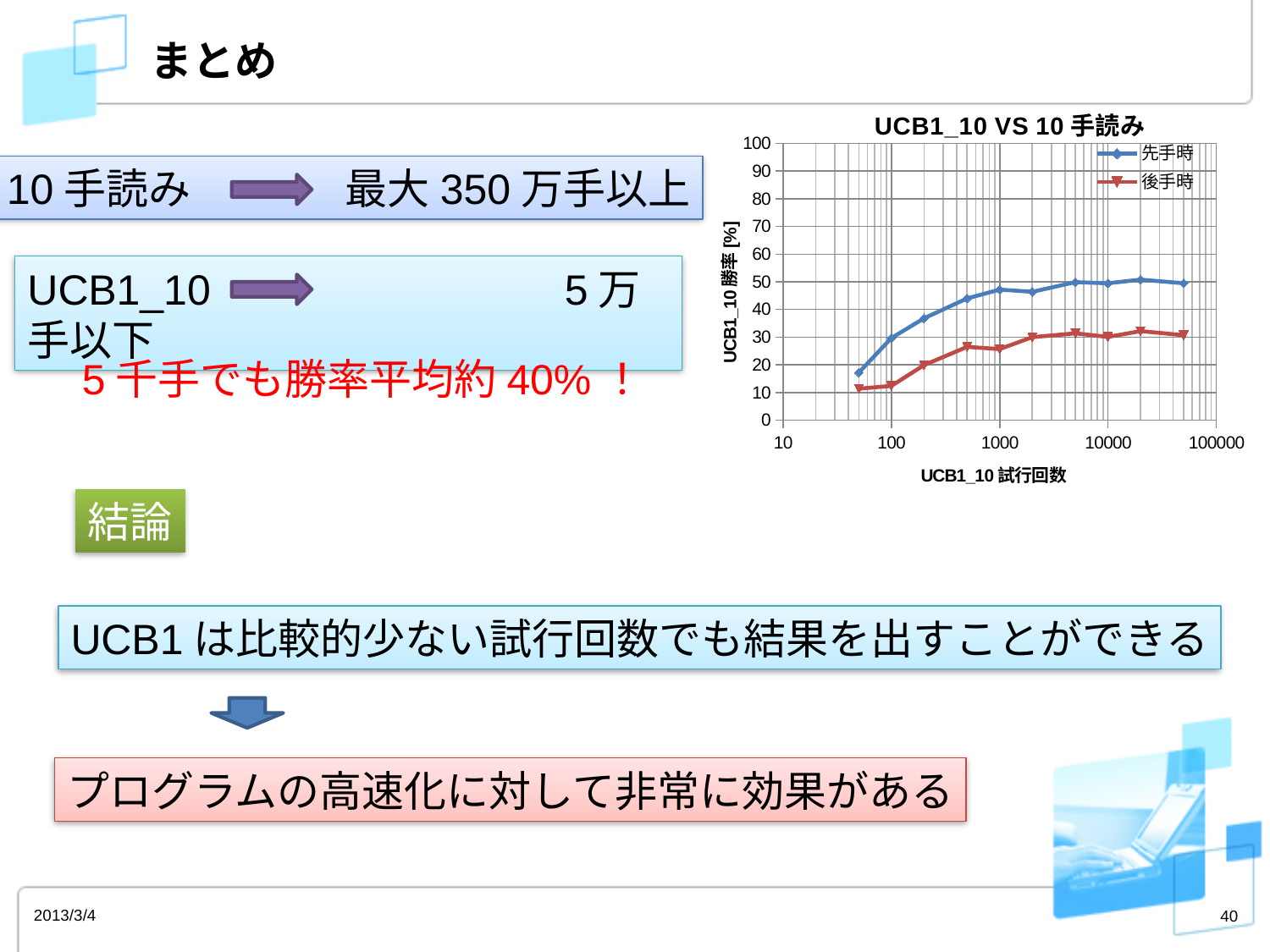

# まとめ

### Chart: UCB1_10 VS 10手読み

| Category | 先手時 | 後手時 |
|---|---|---|
10手読み	　　最大350万手以上

UCB1_10	　　　　　　  5万手以下

5千手でも勝率平均約40%！
結論
UCB1は比較的少ない試行回数でも結果を出すことができる

プログラムの高速化に対して非常に効果がある
2013/3/4
40